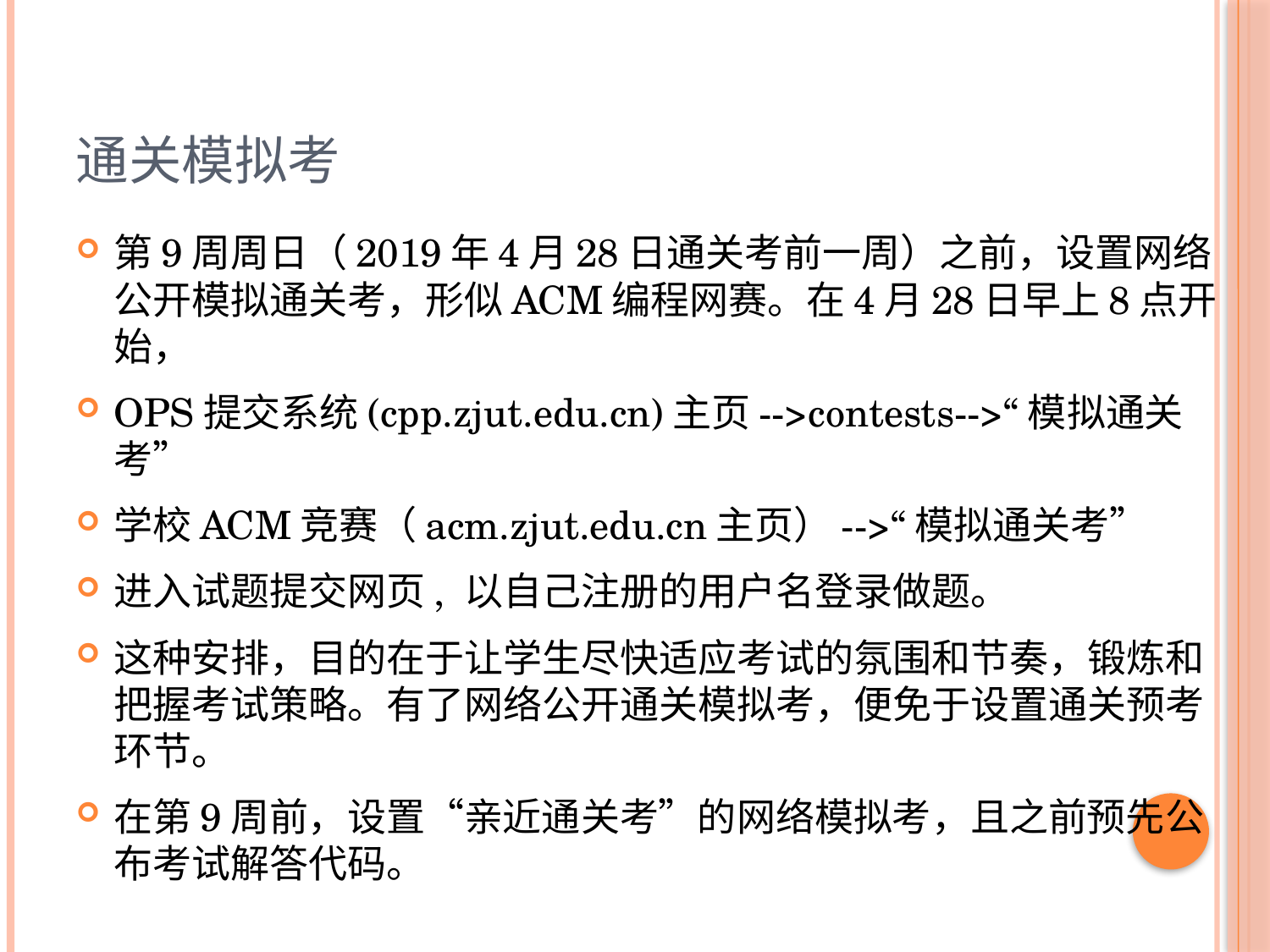

# 通关模拟考
第9周周日（2019年4月28日通关考前一周）之前，设置网络公开模拟通关考，形似ACM编程网赛。在4月28日早上8点开始，
OPS提交系统(cpp.zjut.edu.cn)主页-->contests-->“模拟通关考”
学校ACM竞赛（acm.zjut.edu.cn主页）-->“模拟通关考”
进入试题提交网页, 以自己注册的用户名登录做题。
这种安排，目的在于让学生尽快适应考试的氛围和节奏，锻炼和把握考试策略。有了网络公开通关模拟考，便免于设置通关预考环节。
在第9周前，设置“亲近通关考”的网络模拟考，且之前预先公布考试解答代码。